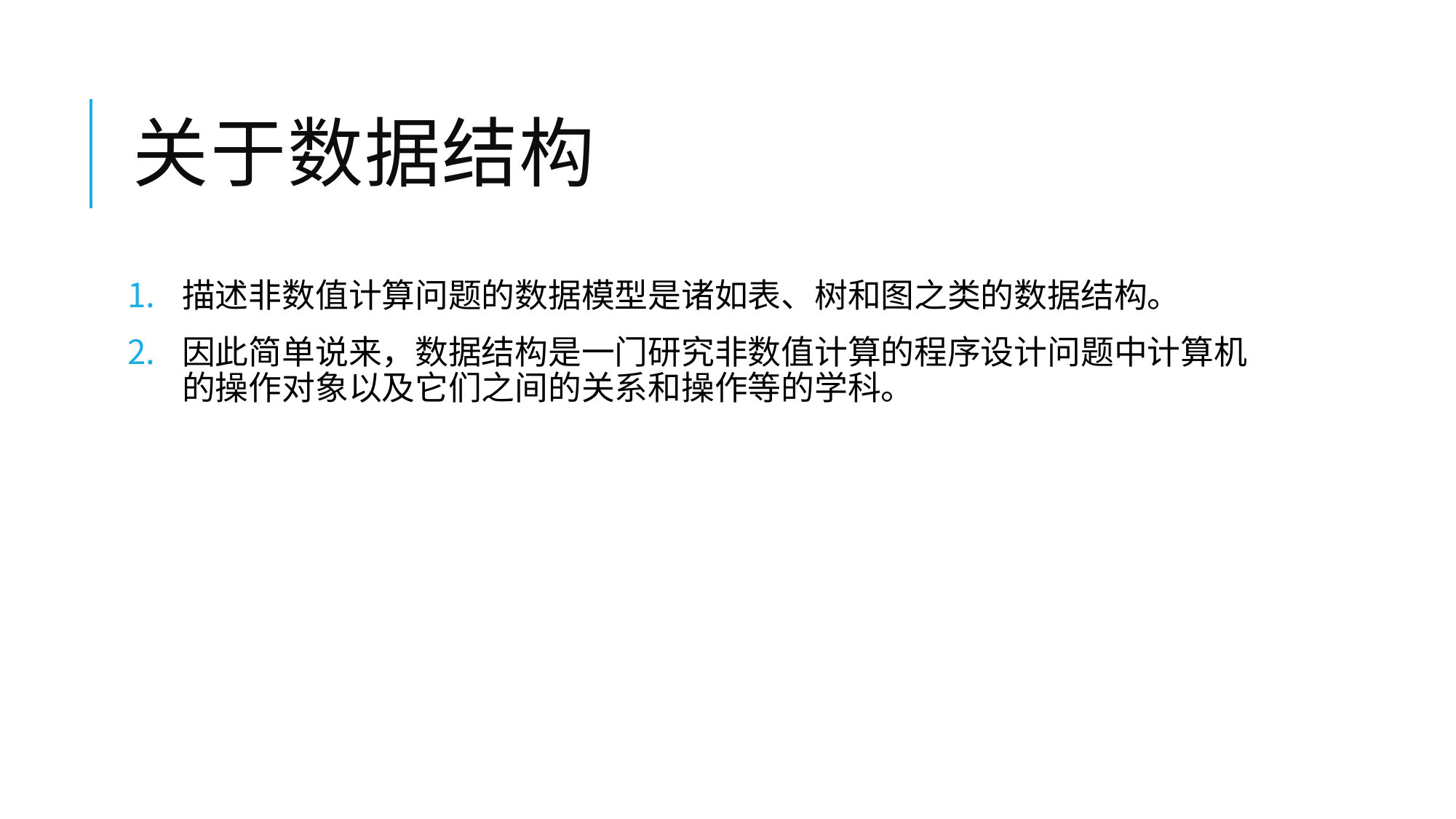

# 关于数据结构
描述非数值计算问题的数据模型是诸如表、树和图之类的数据结构。
因此简单说来，数据结构是一门研究非数值计算的程序设计问题中计算机的操作对象以及它们之间的关系和操作等的学科。